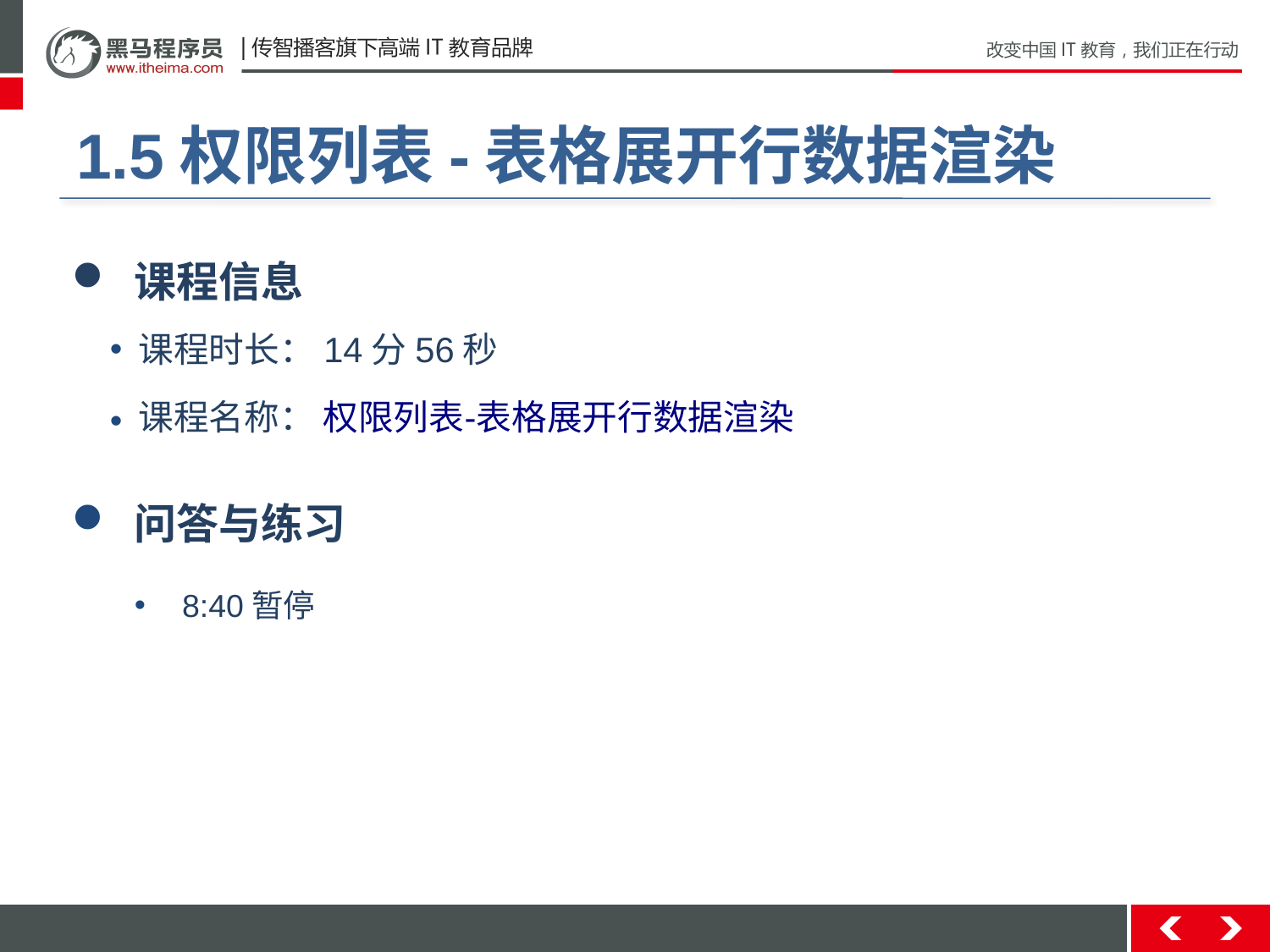

#
1.5权限列表-表格展开行数据渲染
 课程信息
 课程时长：14分56秒
 课程名称： 权限列表-表格展开行数据渲染
 问答与练习
8:40暂停